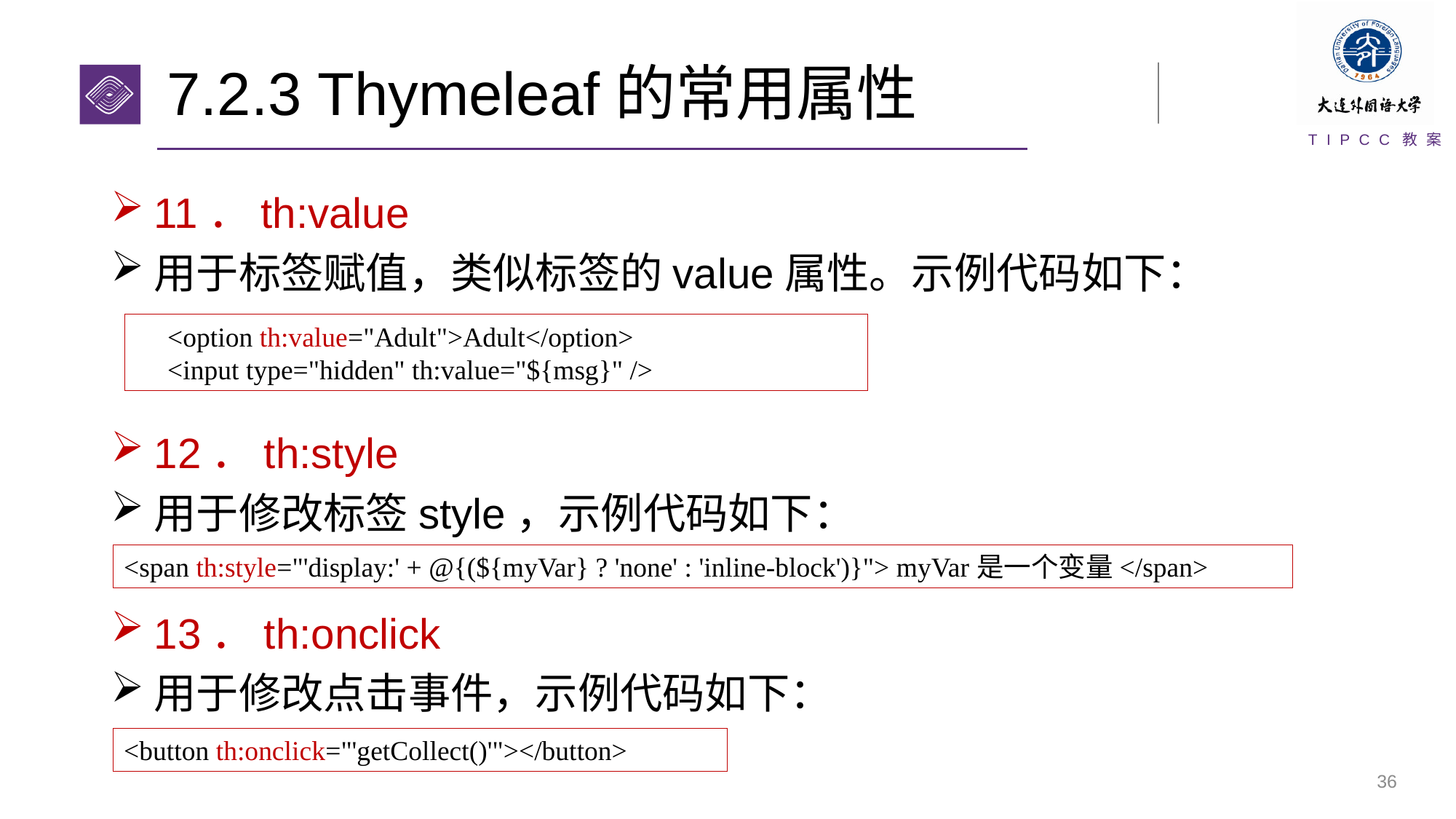

# 7.2.3 Thymeleaf的常用属性
11．th:value
用于标签赋值，类似标签的value属性。示例代码如下：

12．th:style
用于修改标签style，示例代码如下：

13．th:onclick
用于修改点击事件，示例代码如下：

<option th:value="Adult">Adult</option>
<input type="hidden" th:value="${msg}" />
<span th:style="'display:' + @{(${myVar} ? 'none' : 'inline-block')}"> myVar是一个变量</span>
<button th:onclick="'getCollect()'"></button>
36